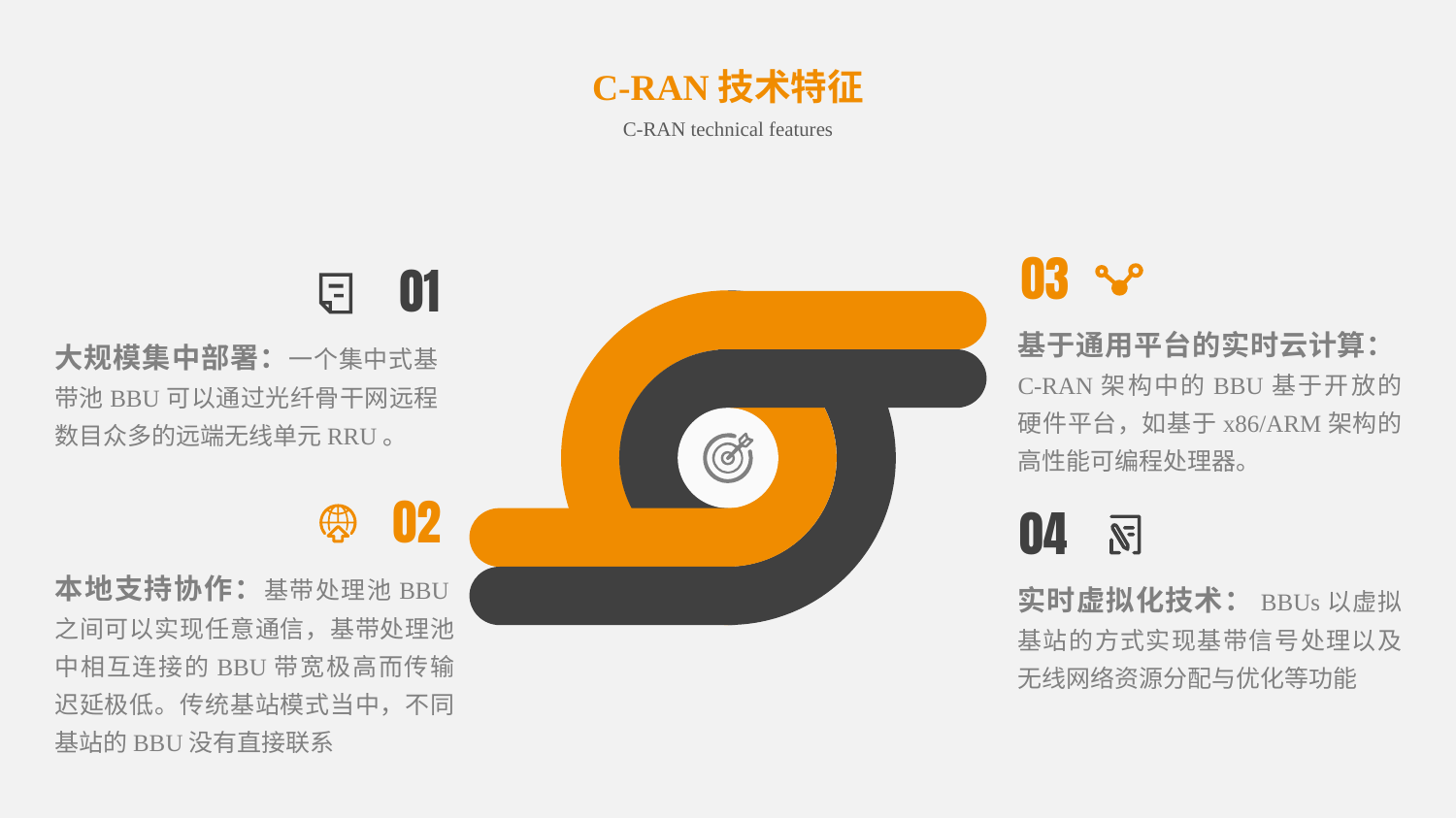

C-RAN技术特征
C-RAN technical features
03
01

基于通用平台的实时云计算：C-RAN架构中的BBU基于开放的硬件平台，如基于x86/ARM架构的高性能可编程处理器。
大规模集中部署：一个集中式基带池BBU可以通过光纤骨干网远程数目众多的远端无线单元RRU。

02
04

本地支持协作：基带处理池BBU之间可以实现任意通信，基带处理池中相互连接的BBU带宽极高而传输迟延极低。传统基站模式当中，不同基站的BBU没有直接联系
实时虚拟化技术：BBUs以虚拟基站的方式实现基带信号处理以及无线网络资源分配与优化等功能